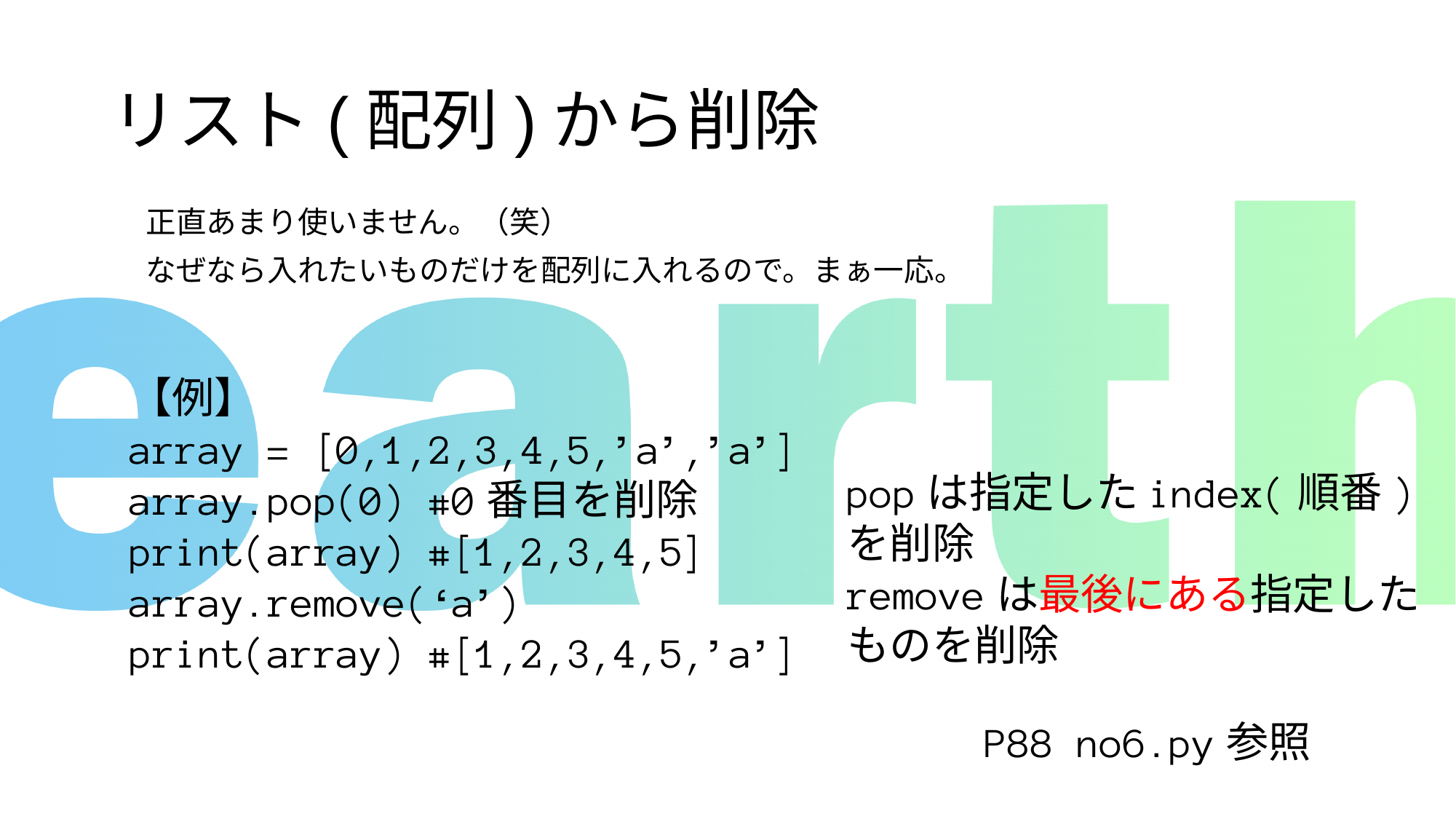

# リスト(配列)から削除
正直あまり使いません。（笑）
なぜなら入れたいものだけを配列に入れるので。まぁ一応。
【例】
array = [0,1,2,3,4,5,’a’,’a’]
array.pop(0) #0番目を削除
print(array) #[1,2,3,4,5]
array.remove(‘a’)
print(array) #[1,2,3,4,5,’a’]
popは指定したindex(順番)を削除
removeは最後にある指定したものを削除
P88 no6.py参照